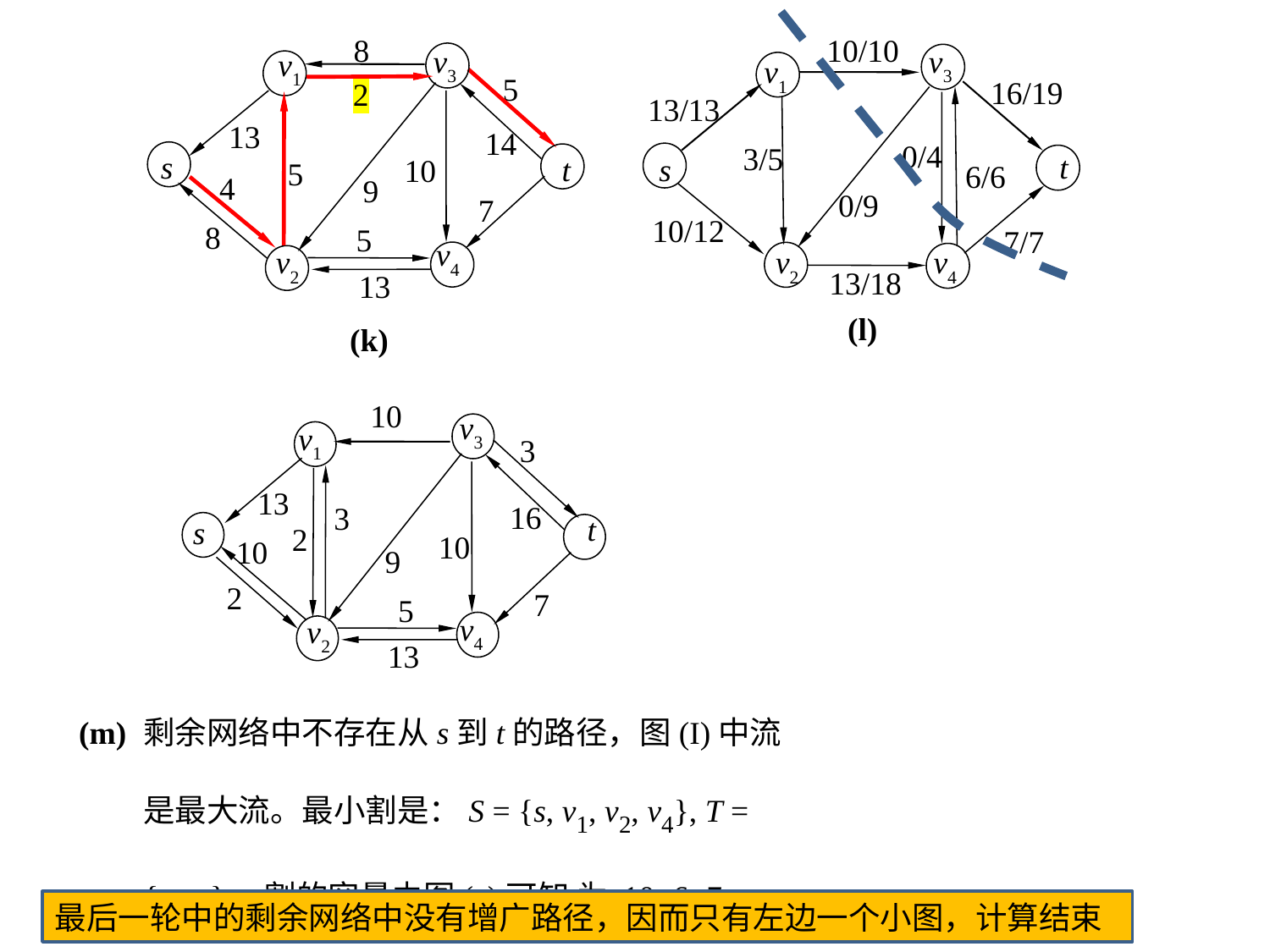

8
10/10
v3

v1

16/19

13/13

0/4
3/5
t

s

6/6
0/9

10/12
7/7
v2

v4

13/18

(l)
v3

v1

5

2

13
14
s

t

10
5
4
9

7
8
5
v4

v2

13

(k)
10
v3

v1

3

13
16
3
t
s

2

10
10
9

2
7
5
v4

v2

13

(m) 	剩余网络中不存在从s到t的路径，图(I)中流是最大流。最小割是：S = {s, v1, v2, v4}, T = {v3, t}。割的容量由图(a)可知 为 10+6+7 = 23。

11-27
最后一轮中的剩余网络中没有增广路径，因而只有左边一个小图，计算结束